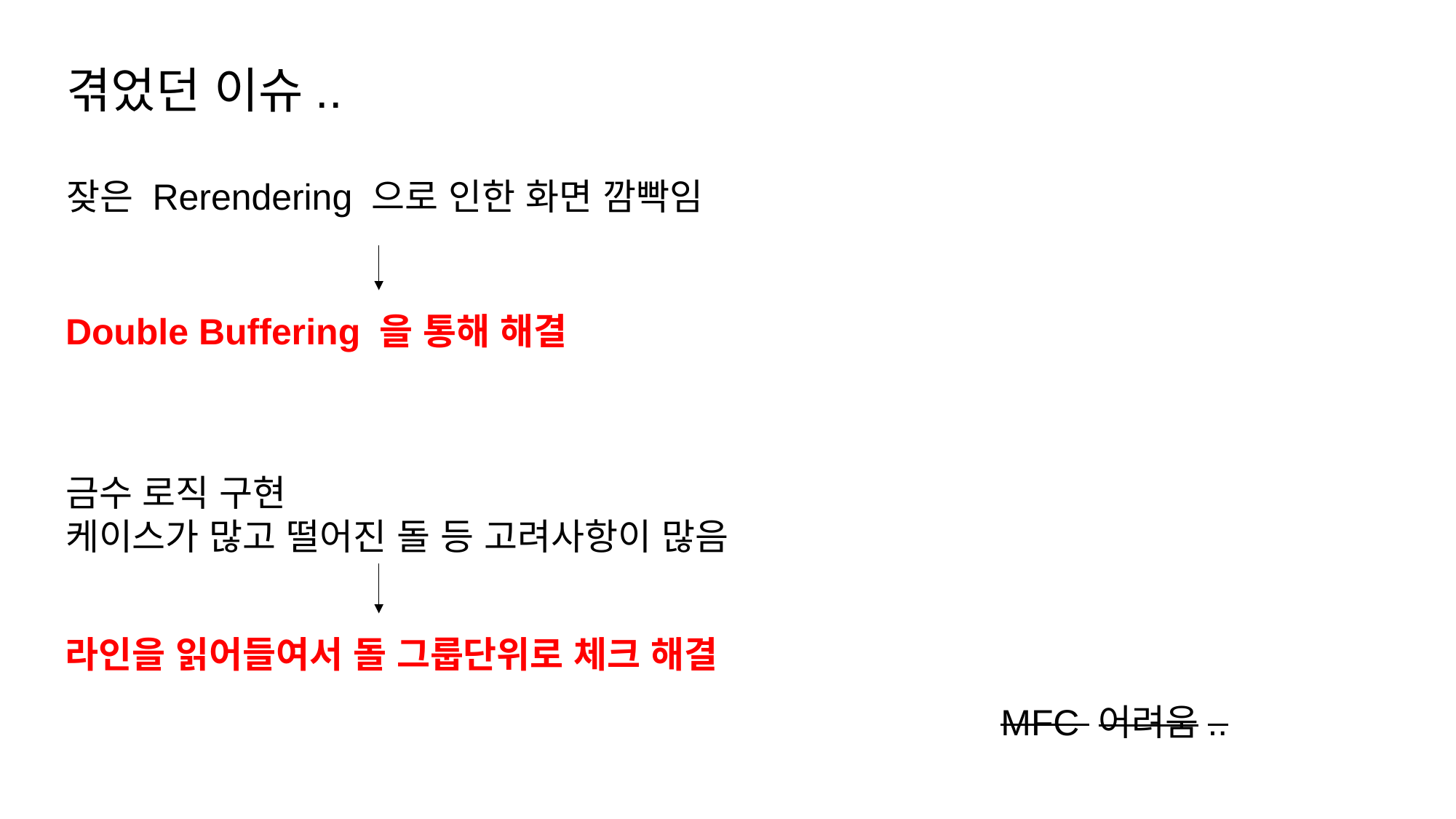

겪었던 이슈..
잦은 Rerendering 으로 인한 화면 깜빡임
Double Buffering 을 통해 해결
금수 로직 구현
케이스가 많고 떨어진 돌 등 고려사항이 많음
라인을 읽어들여서 돌 그룹단위로 체크 해결
MFC 어려움..